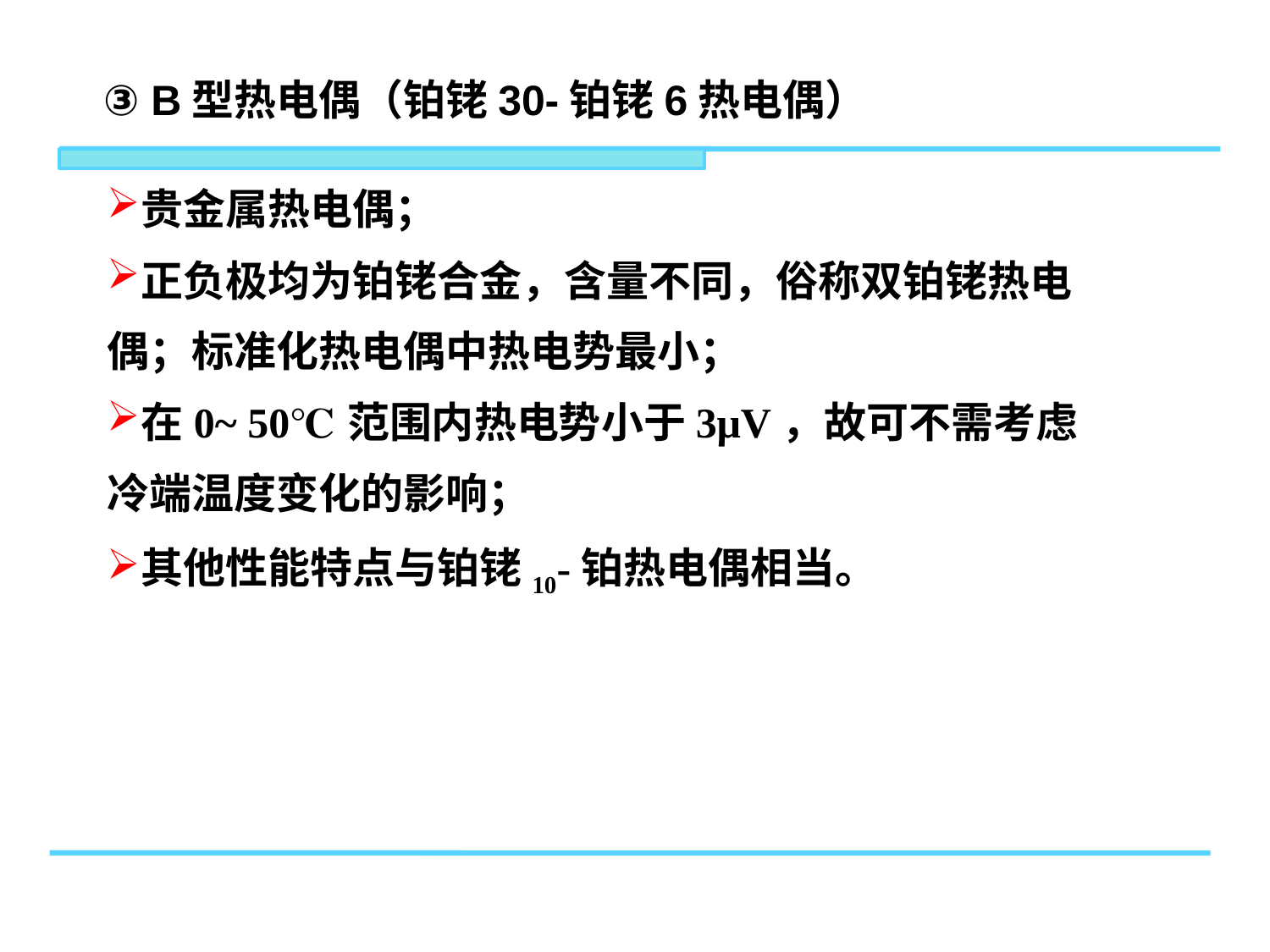

③ B型热电偶（铂铑30-铂铑6热电偶）
贵金属热电偶；
正负极均为铂铑合金，含量不同，俗称双铂铑热电偶；标准化热电偶中热电势最小；
在0~ 50℃范围内热电势小于3μV，故可不需考虑冷端温度变化的影响；
其他性能特点与铂铑10-铂热电偶相当。